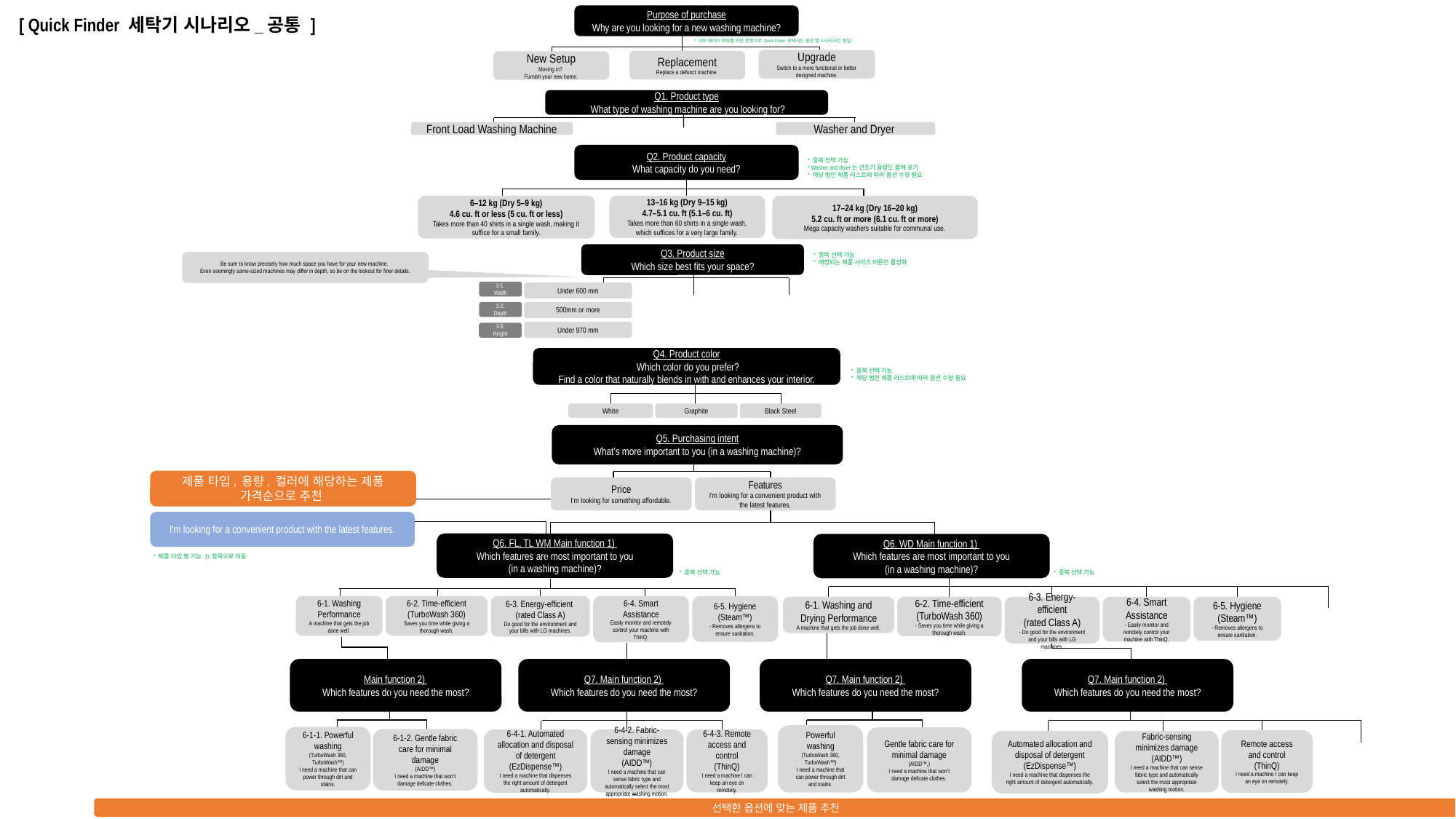

Purpose of purchase
Why are you looking for a new washing machine?
* 내부 데이터 확보를 위한 문항으로 Quick Finder 상에서는 옵션 별 시나리오는 동일
Upgrade
Switch to a more functional or better designed machine.
Replacement
Replace a defunct machine.
New Setup
Moving in?
Furnish your new home.
[ Quick Finder 세탁기 시나리오_공통 ]
Q1. Product type
 What type of washing machine are you looking for?
Front Load Washing Machine
Washer and Dryer
Q2. Product capacity
What capacity do you need?
* 중복 선택 가능
* Washer and dryer는 건조기 용량도 함께 표기
* 해당 법인 제품 리스트에 따라 옵션 수정 필요
13–16 kg (Dry 9–15 kg)
4.7–5.1 cu. ft (5.1–6 cu. ft)
Takes more than 60 shirts in a single wash, which suffices for a very large family.
17–24 kg (Dry 16–20 kg)
5.2 cu. ft or more (6.1 cu. ft or more)
Mega capacity washers suitable for communal use.
6–12 kg (Dry 5–9 kg)
4.6 cu. ft or less (5 cu. ft or less)
Takes more than 40 shirts in a single wash, making it suffice for a small family.
Q3. Product size
Which size best fits your space?
* 중복 선택 가능
* 매칭되는 제품 사이즈 버튼만 활성화
3-1. Width
Under 600 mm
3-2.
Depth
500mm or more
Under 970 mm
3-3.
Height
Be sure to know precisely how much space you have for your new machine.
Even seemingly same-sized machines may differ in depth, so be on the lookout for finer details.
Q4. Product color
 Which color do you prefer?
Find a color that naturally blends in with and enhances your interior.
* 중복 선택 가능
* 해당 법인 제품 리스트에 따라 옵션 수정 필요
White
Black Steel
Graphite
Q5. Purchasing intent
What’s more important to you (in a washing machine)?
Price
I'm looking for something affordable.
Features
I'm looking for a convenient product with the latest features.
제품 타입, 용량, 컬러에 해당하는 제품
가격순으로 추천

I'm looking for a convenient product with the latest features.
Q6. FL, TL WM Main function 1)
Which features are most important to you
(in a washing machine)?
* 중복 선택 가능
6-1. Washing Performance
A machine that gets the job done well.
6-2. Time-efficient
(TurboWash 360)
Saves you time while giving a thorough wash.
6-3. Energy-efficient
(rated Class A)
Do good for the environment and your bills with LG machines.
6-4. Smart Assistance
Easily monitor and remotely control your machine with ThinQ.
6-5. Hygiene
(Steam™)
- Removes allergens to ensure sanitation.
Q6. WD Main function 1)
Which features are most important to you
(in a washing machine)?
* 중복 선택 가능
6-1. Washing and Drying Performance
A machine that gets the job done well.
6-2. Time-efficient
(TurboWash 360)
- Saves you time while giving a thorough wash.
6-3. Energy-efficient
(rated Class A)
- Do good for the environment and your bills with LG machines.
6-4. Smart Assistance
- Easily monitor and remotely control your machine with ThinQ.
6-5. Hygiene
(Steam™)
- Removes allergens to ensure sanitation.
* 제품 타입 별 기능 1) 항목으로 이동

Main function 2)
Which features do you need the most?
Q7. Main function 2)
Which features do you need the most?
6-1-1. Powerful washing
(TurboWash 360,
TurboWash™)
I need a machine that can power through dirt and stains.
6-1-2. Gentle fabric care for minimal damage
(AIDD™)
I need a machine that won’t damage delicate clothes.
6-4-1. Automated allocation and disposal of detergent
(EzDispense™)
I need a machine that dispenses the right amount of detergent automatically.
6-4-3. Remote access and control
(ThinQ)
I need a machine I can keep an eye on remotely.
6-4-2. Fabric-sensing minimizes damage
(AIDD™)
I need a machine that can sense fabric type and automatically select the most appropriate washing motion.
Q7. Main function 2)
Which features do you need the most?
Q7. Main function 2)
Which features do you need the most?
Powerful washing
(TurboWash 360,
TurboWash™)
I need a machine that can power through dirt and stains.
Gentle fabric care for minimal damage
(AIDD™,)
I need a machine that won’t damage delicate clothes.
Remote access and control
(ThinQ)
I need a machine I can keep an eye on remotely.
Automated allocation and disposal of detergent
(EzDispense™)
I need a machine that dispenses the right amount of detergent automatically.
Fabric-sensing minimizes damage
(AIDD™)
I need a machine that can sense fabric type and automatically select the most appropriate washing motion.
선택한 옵션에 맞는 제품 추천